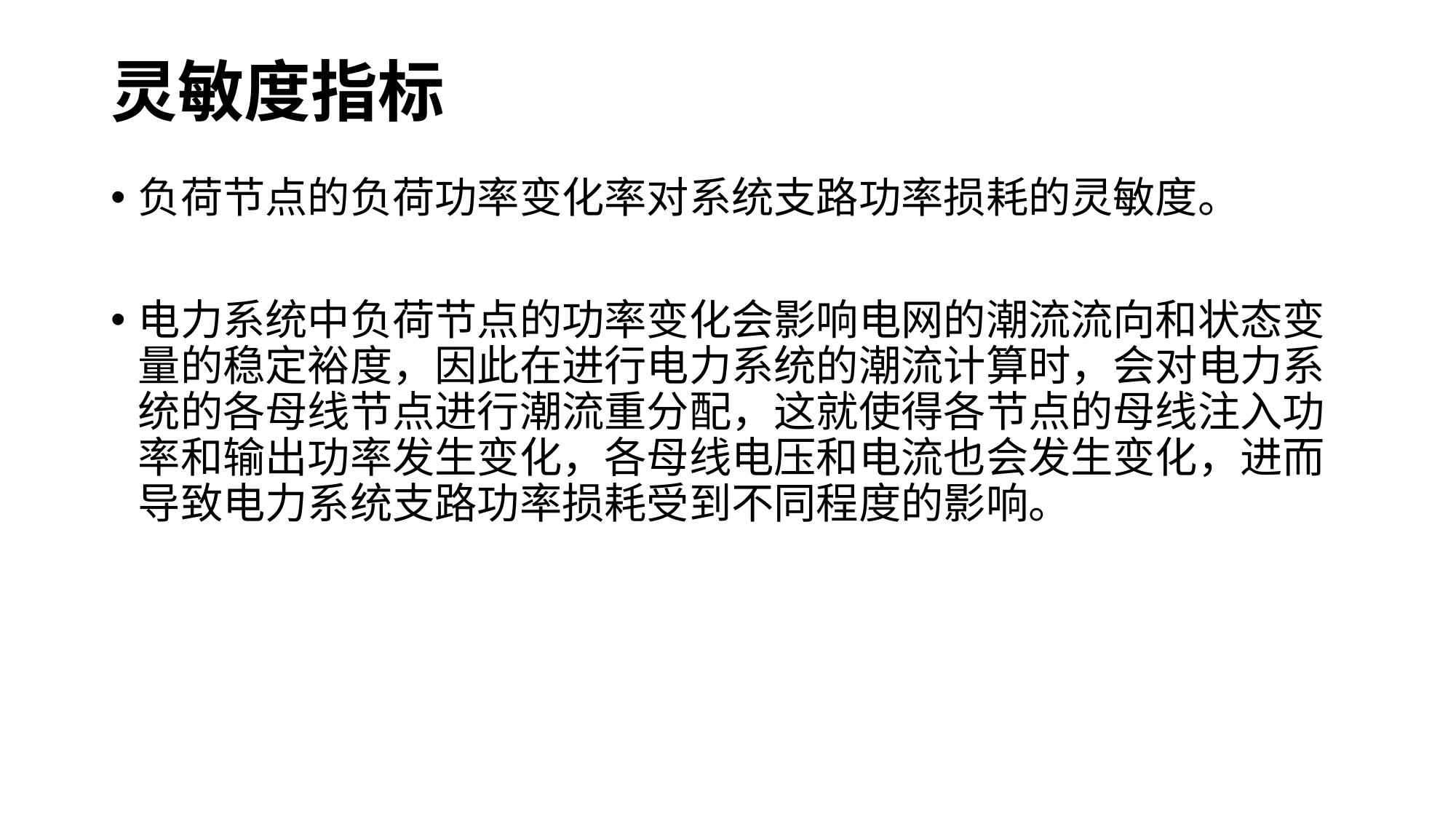

# 灵敏度指标
负荷节点的负荷功率变化率对系统支路功率损耗的灵敏度。

电力系统中负荷节点的功率变化会影响电网的潮流流向和状态变量的稳定裕度，因此在进行电力系统的潮流计算时，会对电力系统的各母线节点进行潮流重分配，这就使得各节点的母线注入功率和输出功率发生变化，各母线电压和电流也会发生变化，进而导致电力系统支路功率损耗受到不同程度的影响。